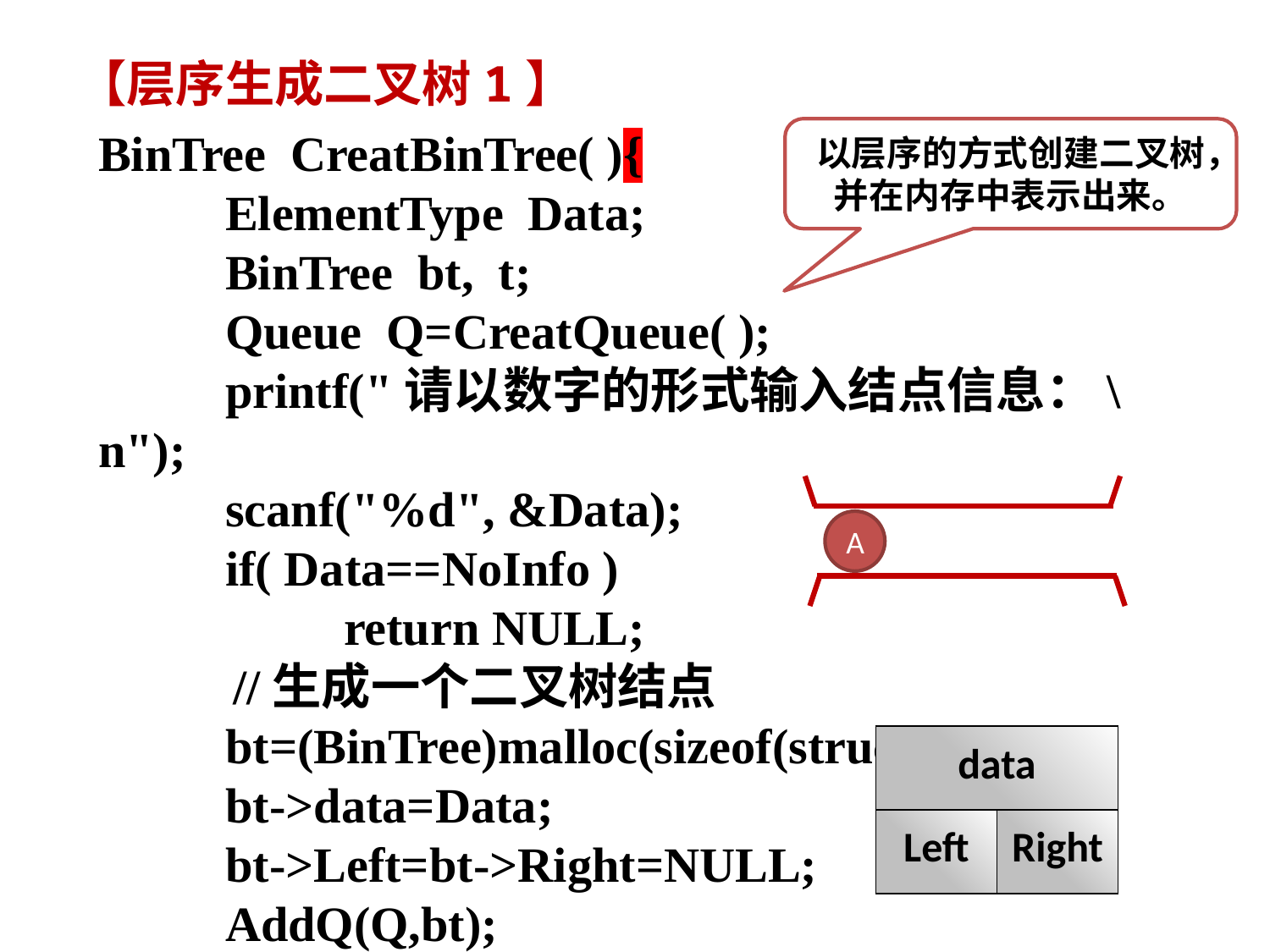

【层序生成二叉树1】
BinTree  CreatBinTree( ){
	ElementType  Data;
	BinTree  bt,  t;
	Queue  Q=CreatQueue( );
	printf("请以数字的形式输入结点信息：\n");
	scanf("%d", &Data);
	if( Data==NoInfo )
                    return NULL;
           //生成一个二叉树结点
	bt=(BinTree)malloc(sizeof(struct TNode));
	bt->data=Data;
	bt->Left=bt->Right=NULL;
	AddQ(Q,bt);
以层序的方式创建二叉树，并在内存中表示出来。
A
| data |  |
| --- | --- |
| Left | Right |